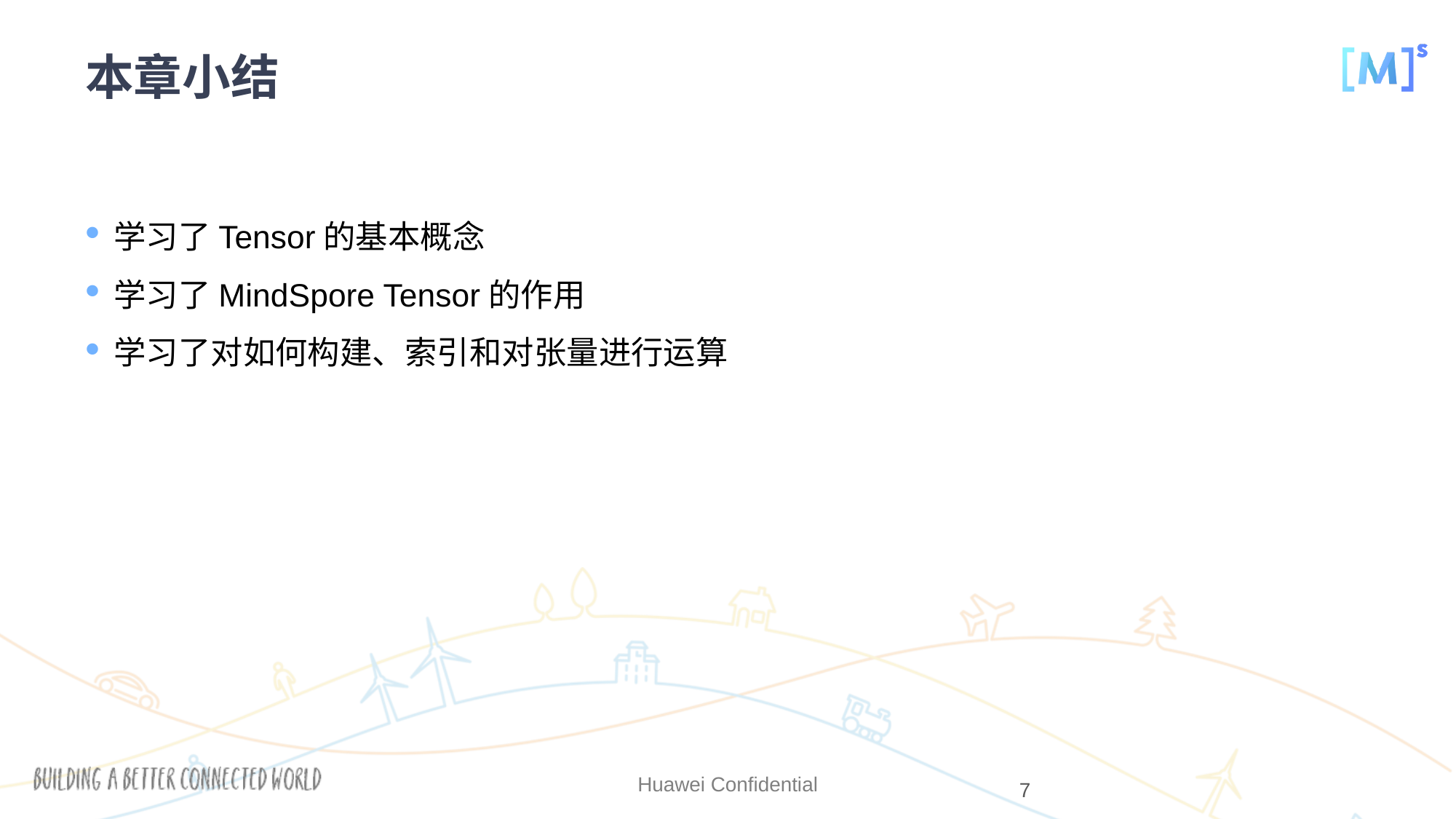

# 本章小结
学习了Tensor的基本概念
学习了MindSpore Tensor的作用
学习了对如何构建、索引和对张量进行运算